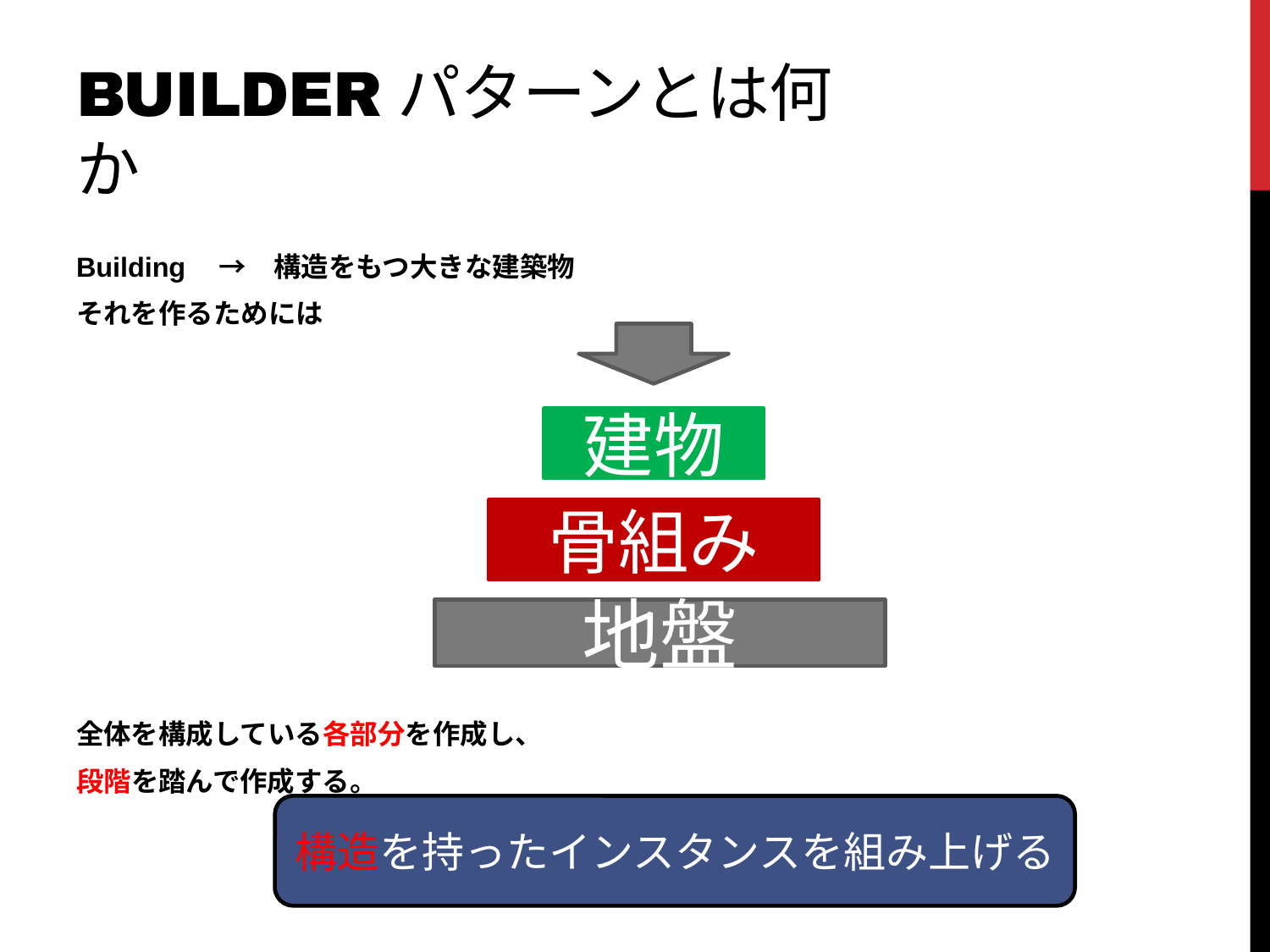

# Builderパターンとは何か
Building　→　構造をもつ大きな建築物
それを作るためには

全体を構成している各部分を作成し、
段階を踏んで作成する。

建物
骨組み
地盤
構造を持ったインスタンスを組み上げる